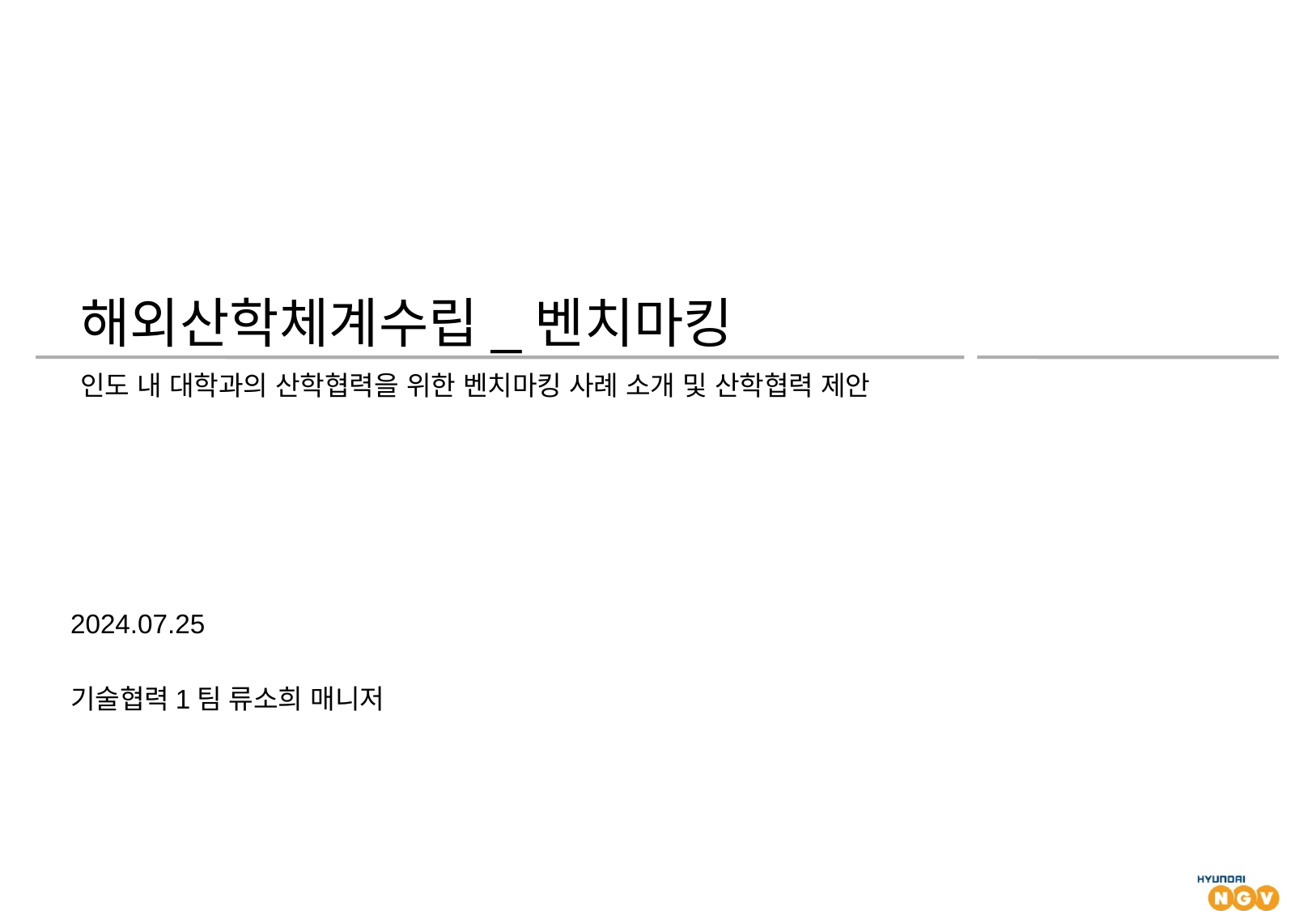

해외산학체계수립_벤치마킹
인도 내 대학과의 산학협력을 위한 벤치마킹 사례 소개 및 산학협력 제안
2024.07.25

기술협력1팀 류소희 매니저